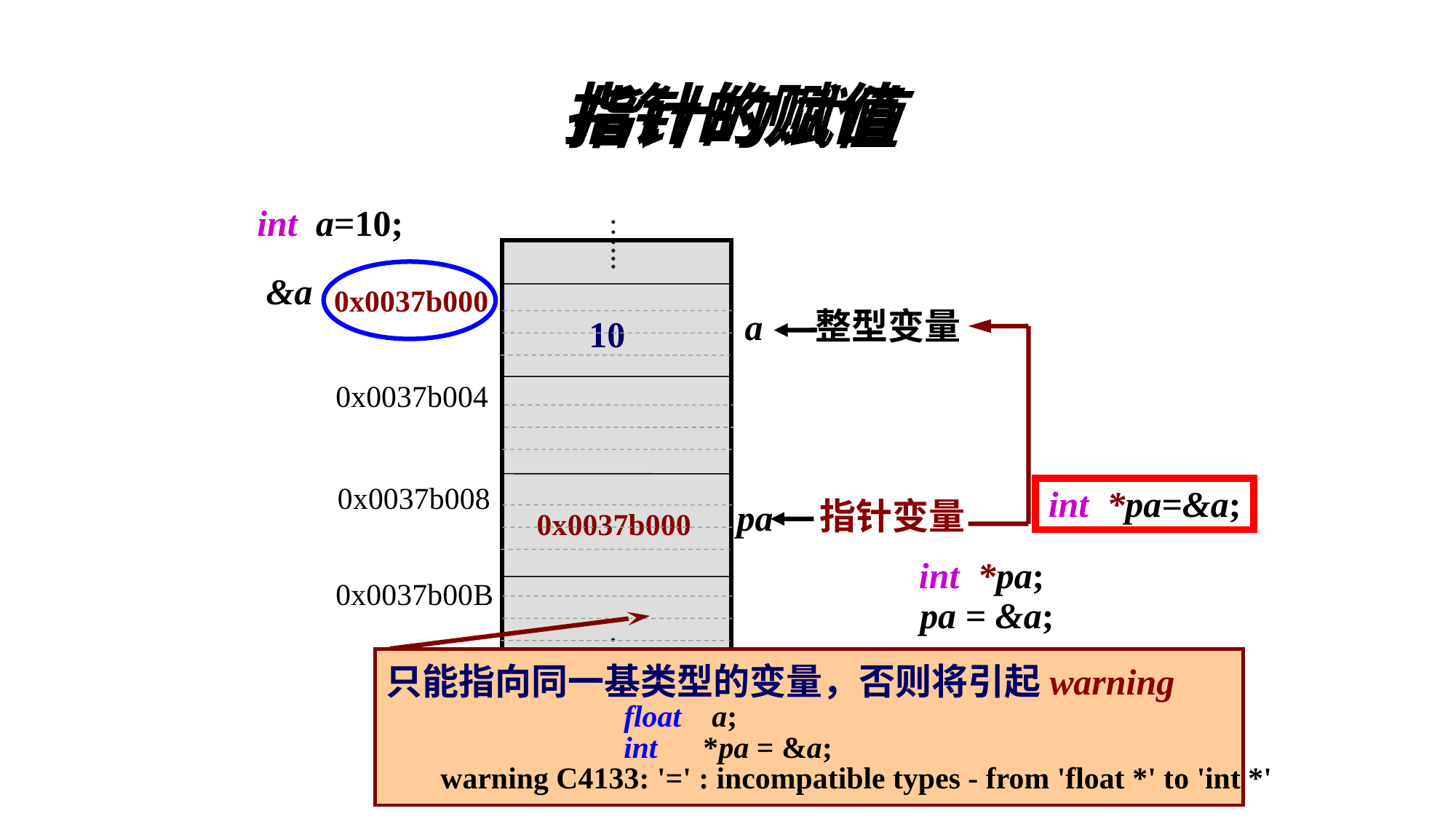

# 指针的赋值
int  a=10;
…...

&a
0x0037b000

整型变量
a
10

0x0037b004

0x0037b008

int  *pa=&a;

指针变量

pa
0x0037b000

int  *pa;
0x0037b00B

pa = &a;

只能指向同一基类型的变量，否则将引起warning
                        float    a;
                        int      *pa = &a;
warning C4133: '=' : incompatible types - from 'float *' to 'int *'

…...